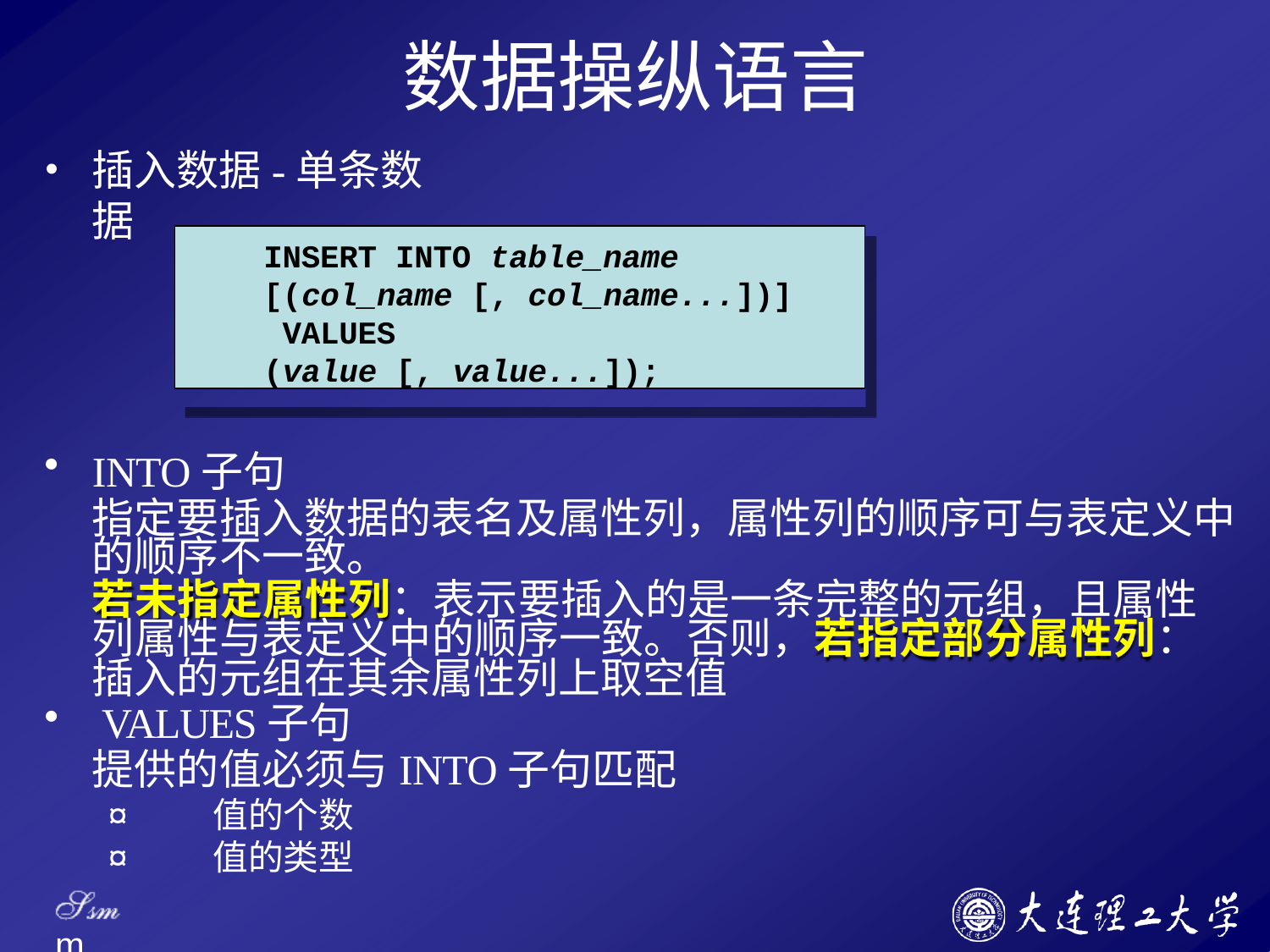

# 数据操纵语言
插入数据-单条数据
INSERT INTO table_name  [(col_name [, col_name...])]  VALUES
(value [, value...]);

INTO子句
指定要插入数据的表名及属性列，属性列的顺序可与表定义中 的顺序不一致。
若未指定属性列：表示要插入的是一条完整的元组，且属性 列属性与表定义中的顺序一致。否则，若指定部分属性列： 插入的元组在其余属性列上取空值
VALUES子句
提供的值必须与INTO子句匹配
¤	值的个数
¤	值的类型

Ssm